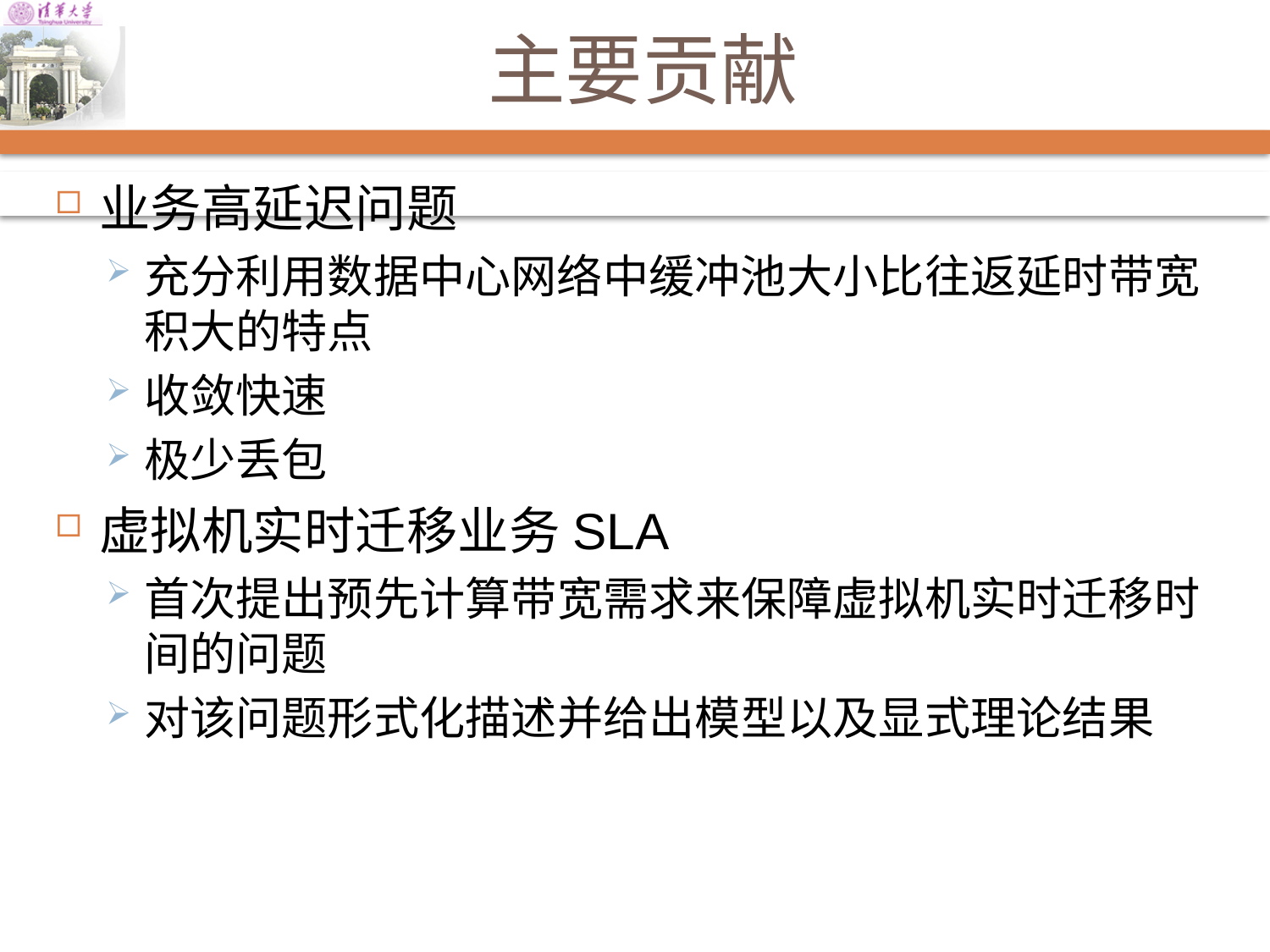

# 主要贡献
业务高延迟问题
充分利用数据中心网络中缓冲池大小比往返延时带宽积大的特点
收敛快速
极少丢包
虚拟机实时迁移业务SLA
首次提出预先计算带宽需求来保障虚拟机实时迁移时间的问题
对该问题形式化描述并给出模型以及显式理论结果